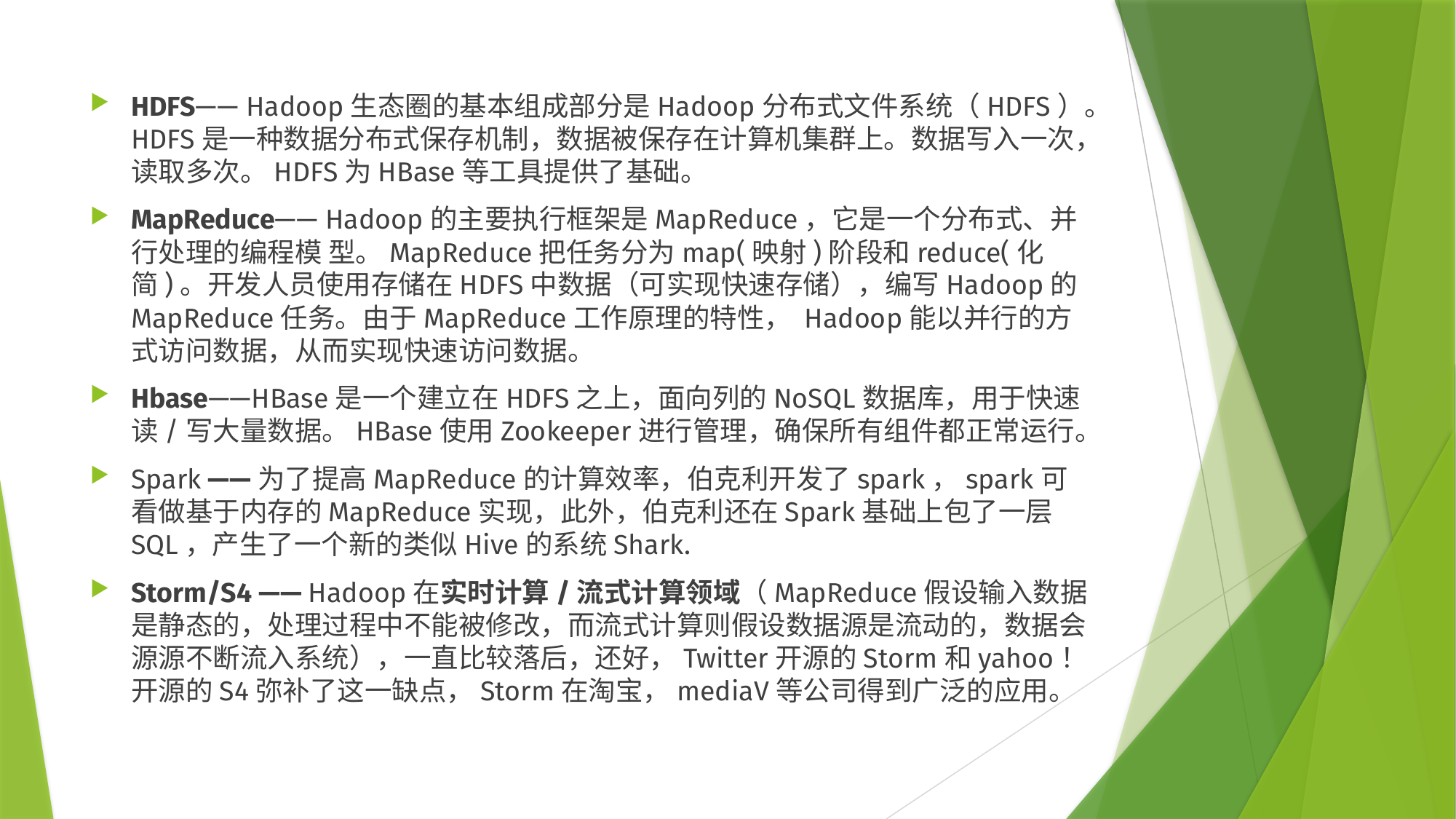

HDFS—— Hadoop生态圈的基本组成部分是Hadoop分布式文件系统（HDFS）。HDFS是一种数据分布式保存机制，数据被保存在计算机集群上。数据写入一次，读取多次。HDFS为HBase等工具提供了基础。
MapReduce—— Hadoop的主要执行框架是MapReduce，它是一个分布式、并行处理的编程模 型。MapReduce把任务分为map(映射)阶段和reduce(化简)。开发人员使用存储在HDFS中数据（可实现快速存储），编写Hadoop的 MapReduce任务。由于MapReduce工作原理的特性， Hadoop能以并行的方式访问数据，从而实现快速访问数据。
Hbase——HBase是一个建立在HDFS之上，面向列的NoSQL数据库，用于快速读/写大量数据。HBase使用Zookeeper进行管理，确保所有组件都正常运行。
Spark ——为了提高MapReduce的计算效率，伯克利开发了spark，spark可看做基于内存的MapReduce实现，此外，伯克利还在Spark基础上包了一层SQL，产生了一个新的类似Hive的系统Shark.
Storm/S4 —— Hadoop在实时计算/流式计算领域（MapReduce假设输入数据是静态的，处理过程中不能被修改，而流式计算则假设数据源是流动的，数据会源源不断流入系统），一直比较落后，还好，Twitter开源的Storm和yahoo！开源的S4弥补了这一缺点，Storm在淘宝，mediaV等公司得到广泛的应用。